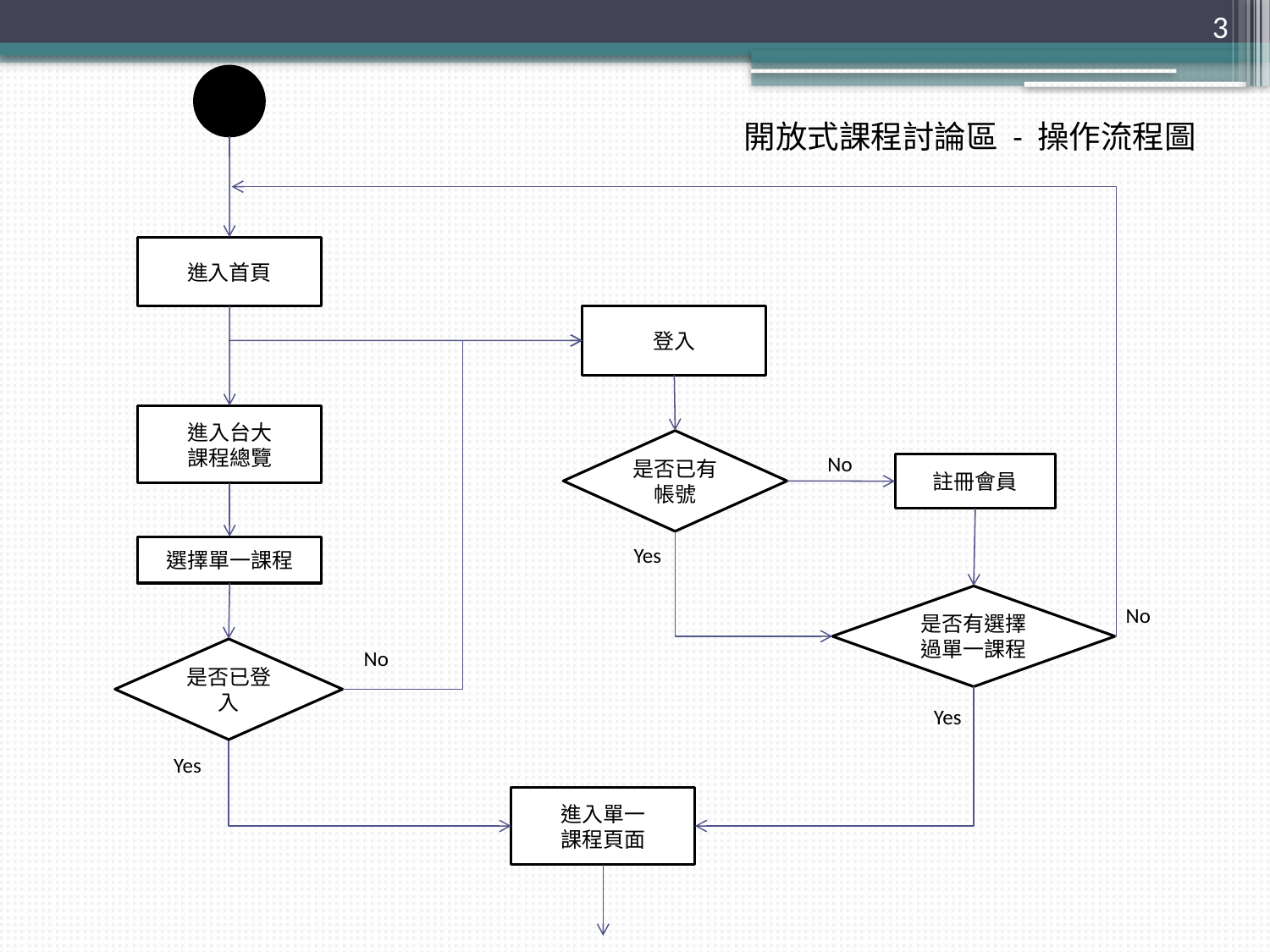

3

開放式課程討論區 - 操作流程圖
進入首頁
登入
進入台大
課程總覽
是否已有帳號
No
註冊會員
Yes
選擇單一課程
是否有選擇過單一課程
No
是否已登入
No
Yes
Yes
進入單一
課程頁面